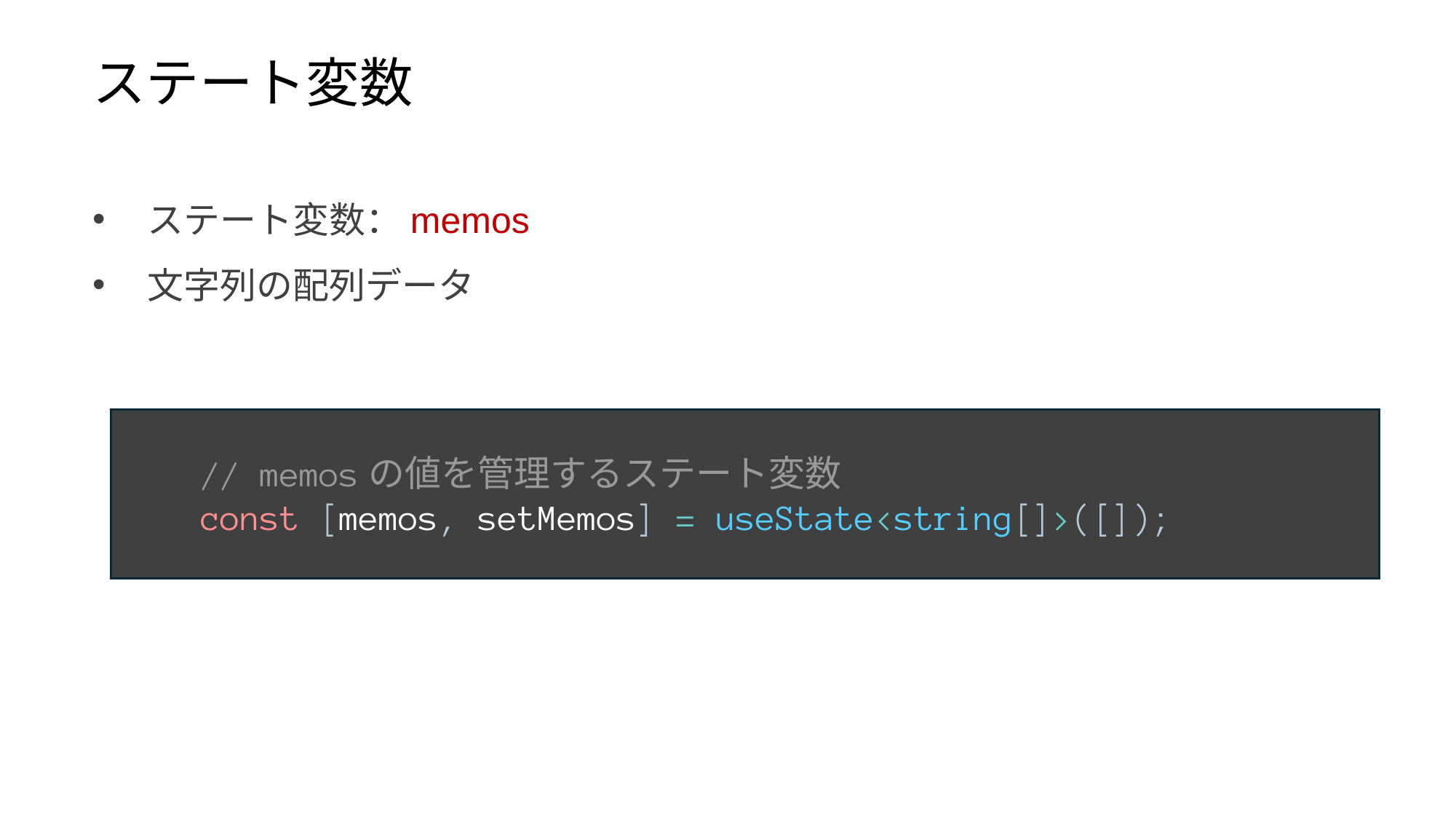

ステート変数
ステート変数：memos
文字列の配列データ
    // memosの値を管理するステート変数
    const [memos, setMemos] = useState<string[]>([]);